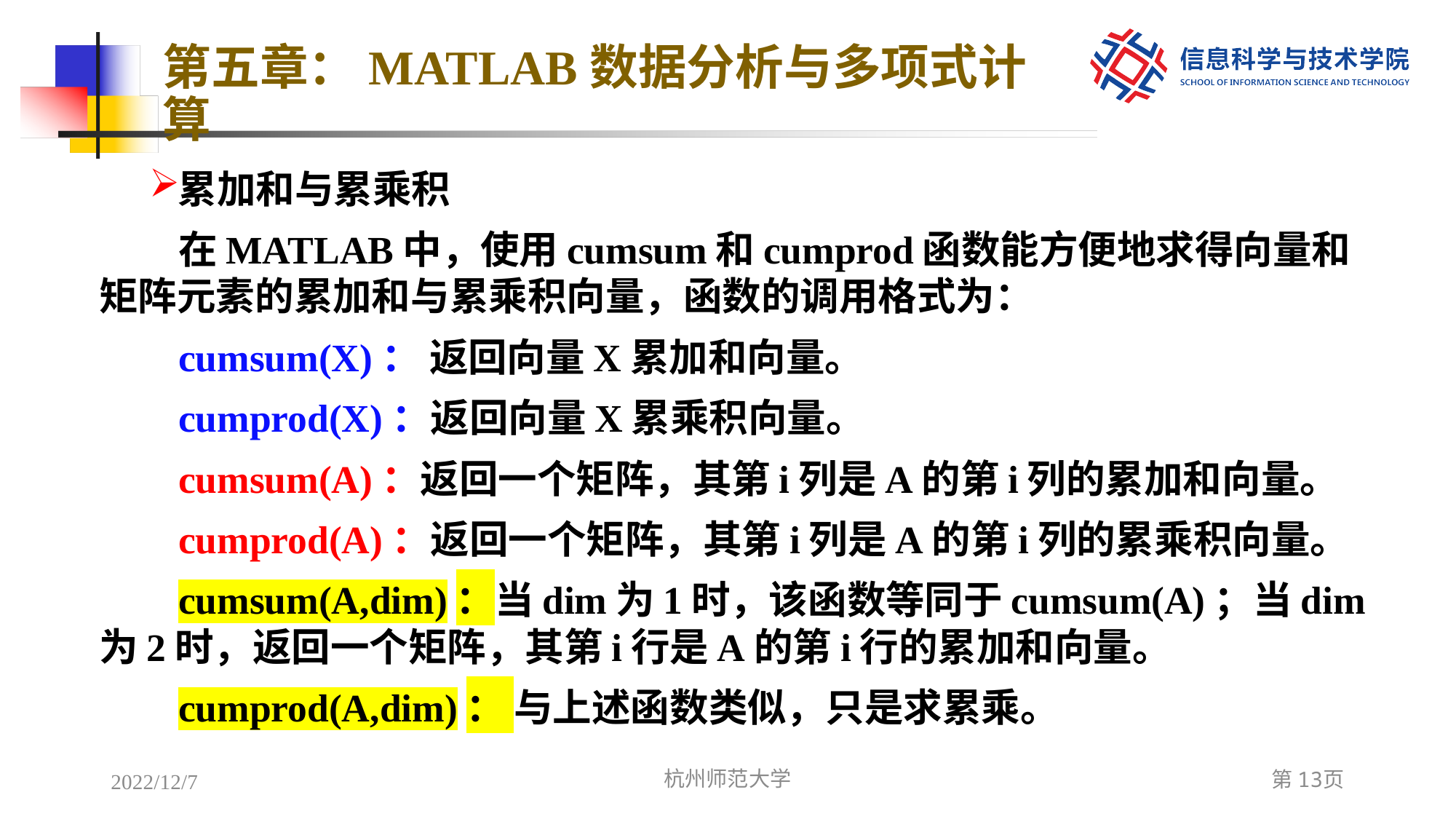

# 第五章：MATLAB数据分析与多项式计算
累加和与累乘积
在MATLAB中，使用cumsum和cumprod函数能方便地求得向量和矩阵元素的累加和与累乘积向量，函数的调用格式为：
cumsum(X)： 返回向量X累加和向量。
cumprod(X)：返回向量X累乘积向量。
cumsum(A)：返回一个矩阵，其第i列是A的第i列的累加和向量。
cumprod(A)：返回一个矩阵，其第i列是A的第i列的累乘积向量。
cumsum(A,dim)：当dim为1时，该函数等同于cumsum(A)；当dim为2时，返回一个矩阵，其第i行是A的第i行的累加和向量。
cumprod(A,dim)： 与上述函数类似，只是求累乘。

2022/12/7
杭州师范大学
第13页